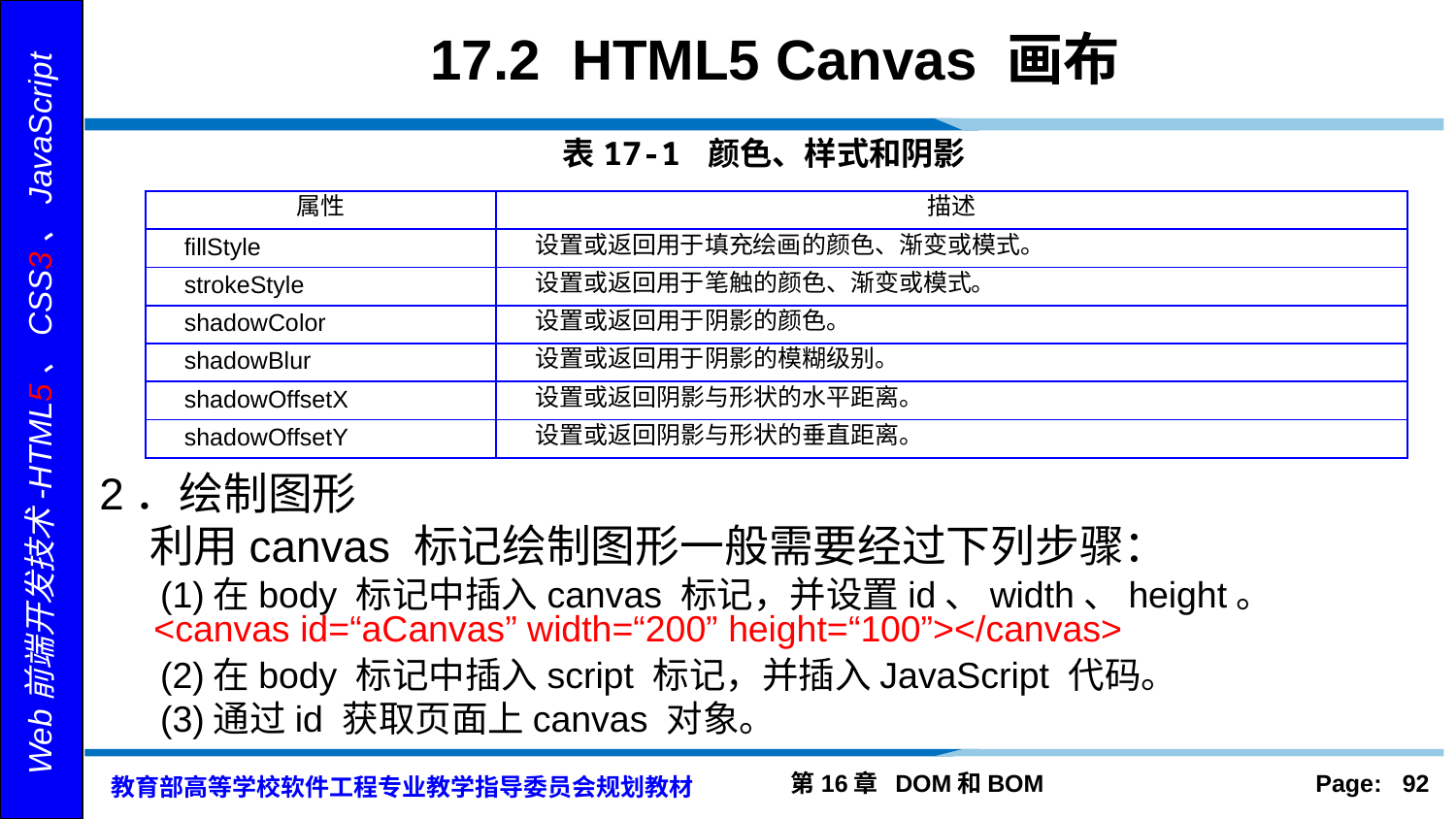

# 17.2  HTML5 Canvas 画布
表17-1 颜色、样式和阴影
| 属性 | 描述 |
| --- | --- |
| fillStyle | 设置或返回用于填充绘画的颜色、渐变或模式。 |
| strokeStyle | 设置或返回用于笔触的颜色、渐变或模式。 |
| shadowColor | 设置或返回用于阴影的颜色。 |
| shadowBlur | 设置或返回用于阴影的模糊级别。 |
| shadowOffsetX | 设置或返回阴影与形状的水平距离。 |
| shadowOffsetY | 设置或返回阴影与形状的垂直距离。 |
2．绘制图形
    利用canvas 标记绘制图形一般需要经过下列步骤：
      (1)在body 标记中插入canvas 标记，并设置id、width、height。
    <canvas id=“aCanvas” width=“200” height=“100”></canvas>
      (2)在body 标记中插入script 标记，并插入JavaScript 代码。
      (3)通过id 获取页面上canvas 对象。